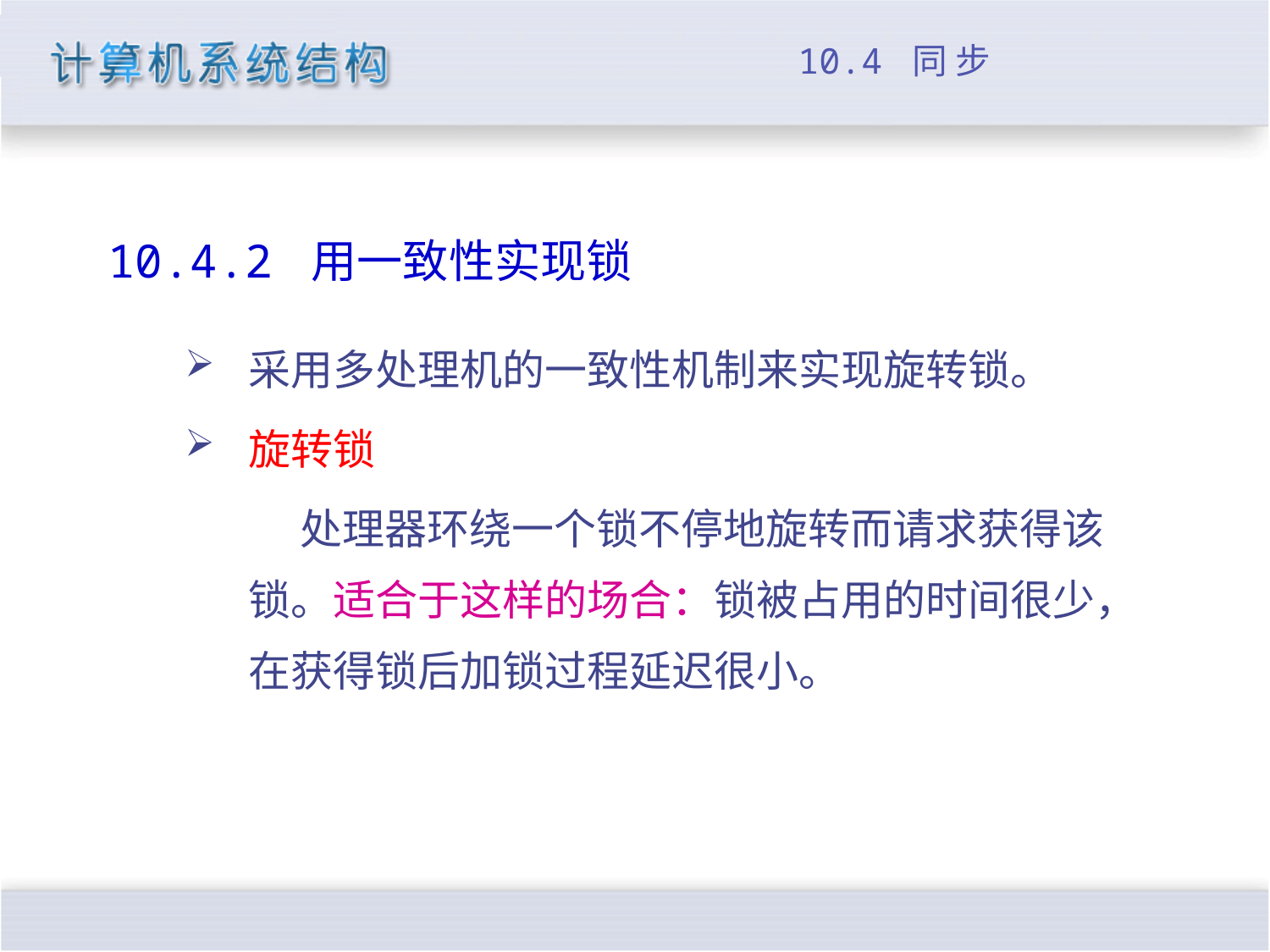

# 10.4 同 步
10.4.2 用一致性实现锁
采用多处理机的一致性机制来实现旋转锁。
旋转锁
           处理器环绕一个锁不停地旋转而请求获得该锁。适合于这样的场合：锁被占用的时间很少，在获得锁后加锁过程延迟很小。